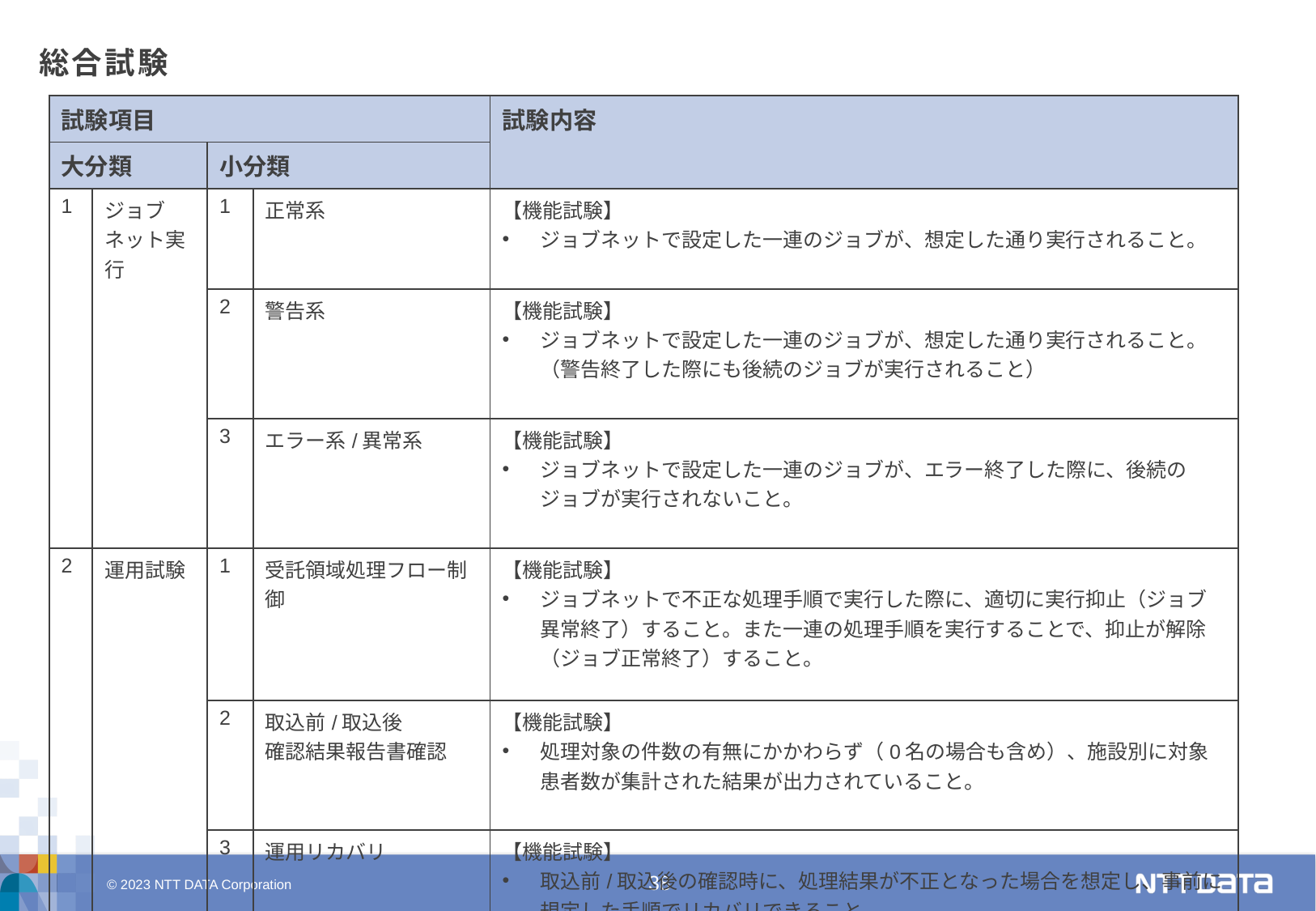

# 総合試験
| 試験項目 |  |  |  | 試験内容 |
| --- | --- | --- | --- | --- |
| 大分類 |  | 小分類 |  |  |
| 1 | ジョブネット実行 | 1 | 正常系 | 【機能試験】 ジョブネットで設定した一連のジョブが、想定した通り実行されること。 |
|  |  | 2 | 警告系 | 【機能試験】 ジョブネットで設定した一連のジョブが、想定した通り実行されること。 （警告終了した際にも後続のジョブが実行されること） |
|  |  | 3 | エラー系/異常系 | 【機能試験】 ジョブネットで設定した一連のジョブが、エラー終了した際に、後続のジョブが実行されないこと。 |
| 2 | 運用試験 | 1 | 受託領域処理フロー制御 | 【機能試験】 ジョブネットで不正な処理手順で実行した際に、適切に実行抑止（ジョブ異常終了）すること。また一連の処理手順を実行することで、抑止が解除（ジョブ正常終了）すること。 |
|  |  | 2 | 取込前/取込後 確認結果報告書確認 | 【機能試験】 処理対象の件数の有無にかかわらず（0名の場合も含め）、施設別に対象患者数が集計された結果が出力されていること。 |
|  |  | 3 | 運用リカバリ | 【機能試験】 取込前/取込後の確認時に、処理結果が不正となった場合を想定し、事前に規定した手順でリカバリできること。 |